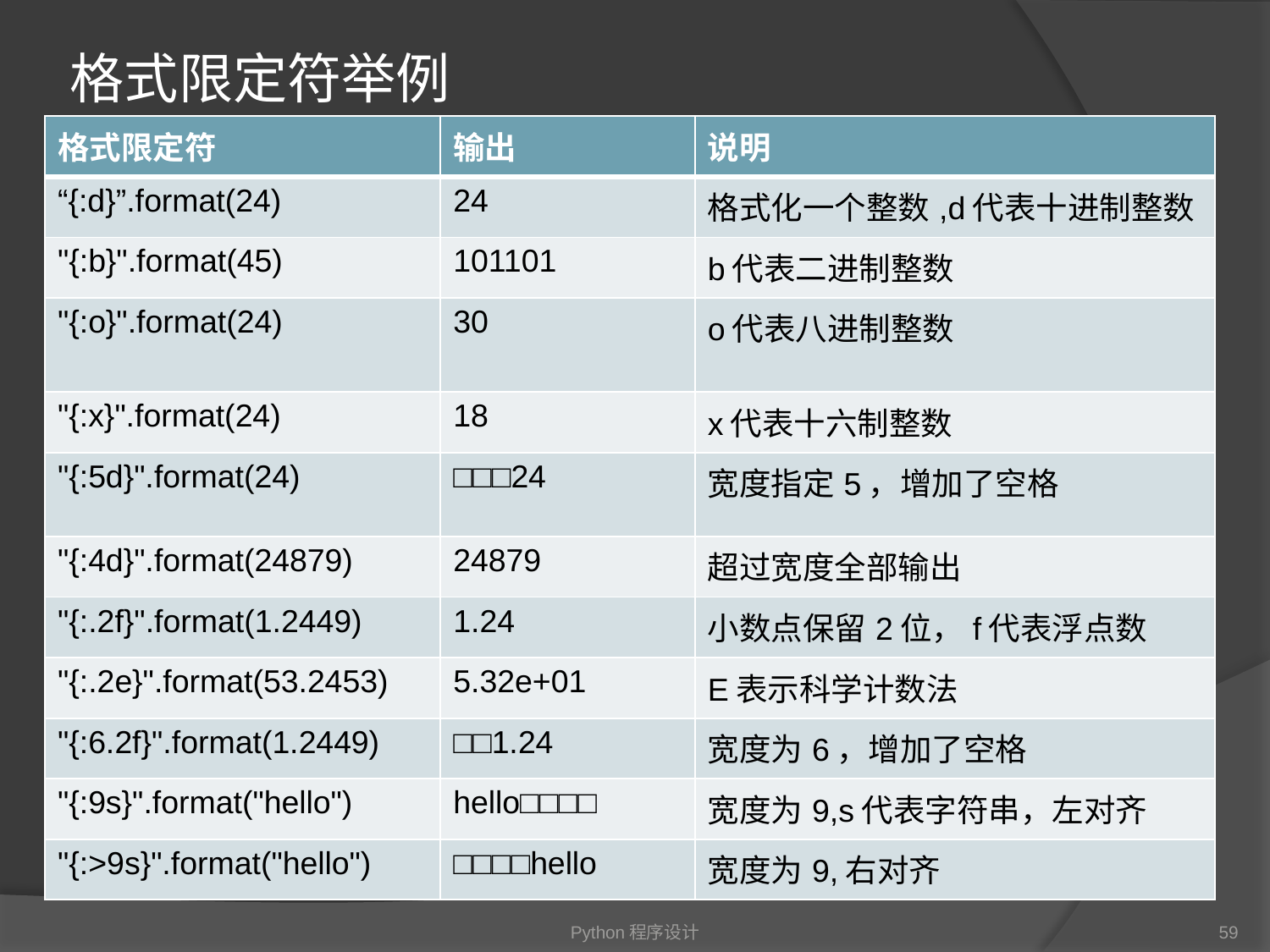

# 格式限定符举例
| 格式限定符 | 输出 | 说明 |
| --- | --- | --- |
| “{:d}”.format(24) | 24 | 格式化一个整数,d代表十进制整数 |
| "{:b}".format(45) | 101101 | b代表二进制整数 |
| "{:o}".format(24) | 30 | o代表八进制整数 |
| "{:x}".format(24) | 18 | x代表十六制整数 |
| "{:5d}".format(24) | □□□24 | 宽度指定5，增加了空格 |
| "{:4d}".format(24879) | 24879 | 超过宽度全部输出 |
| "{:.2f}".format(1.2449) | 1.24 | 小数点保留2位，f代表浮点数 |
| "{:.2e}".format(53.2453) | 5.32e+01 | E表示科学计数法 |
| "{:6.2f}".format(1.2449) | □□1.24 | 宽度为6，增加了空格 |
| "{:9s}".format("hello") | hello□□□□ | 宽度为9,s代表字符串，左对齐 |
| "{:>9s}".format("hello") | □□□□hello | 宽度为9,右对齐 |
Python程序设计
59